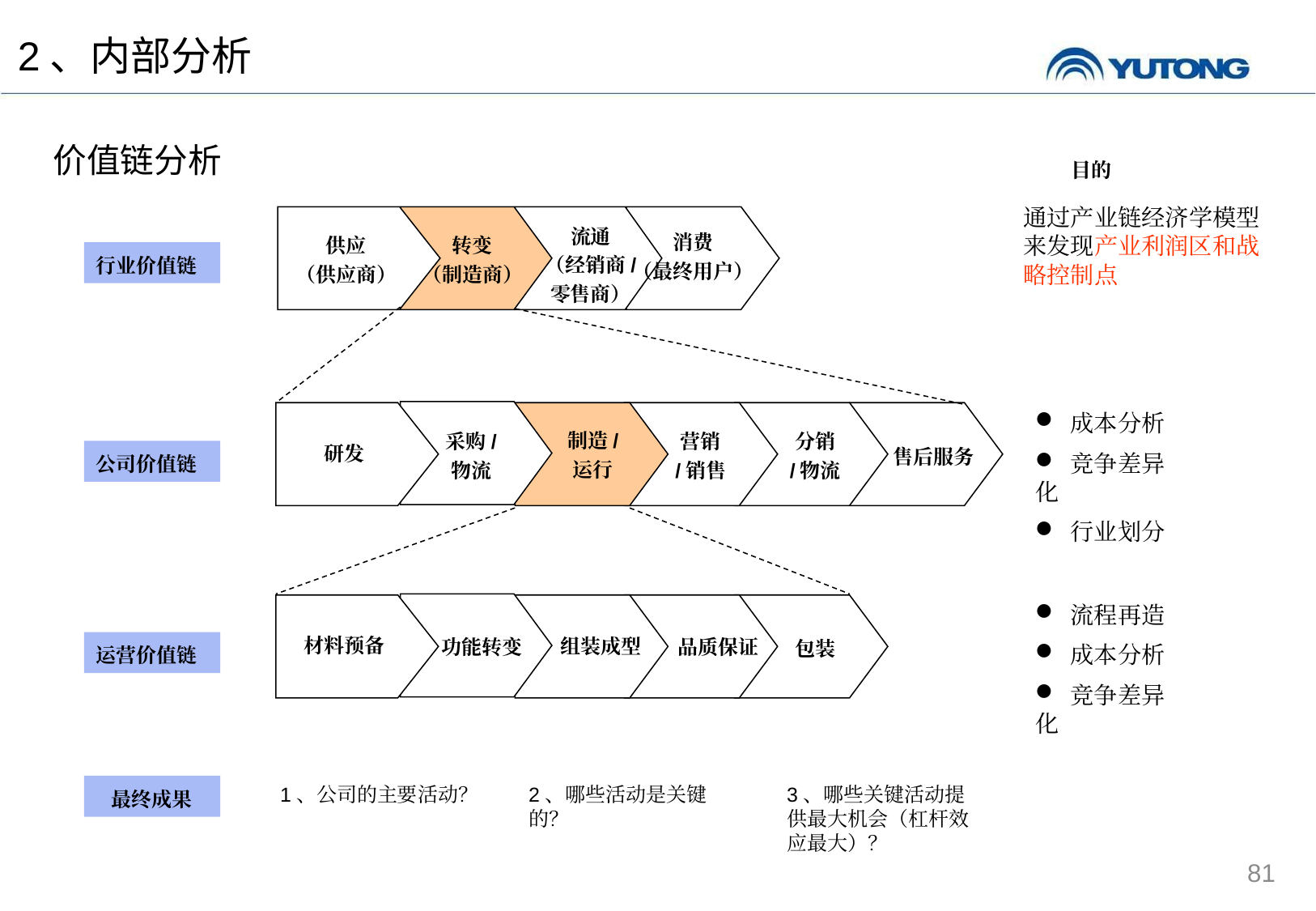

2、内部分析
价值链分析
目的
通过产业链经济学模型来发现产业利润区和战略控制点

流通
（经销商/
零售商）
消费
（最终用户）
供应
（供应商）
转变
（制造商）
行业价值链

制造/
运行
分销
/物流
采购/
物流
营销
/销售
研发
售后服务
 成本分析
 竞争差异化
 行业划分
公司价值链

材料预备
组装成型
功能转变
品质保证
包装
 流程再造
 成本分析
 竞争差异化
运营价值链
最终成果
1、公司的主要活动？
2、哪些活动是关键的？
3、哪些关键活动提供最大机会（杠杆效应最大）？
81